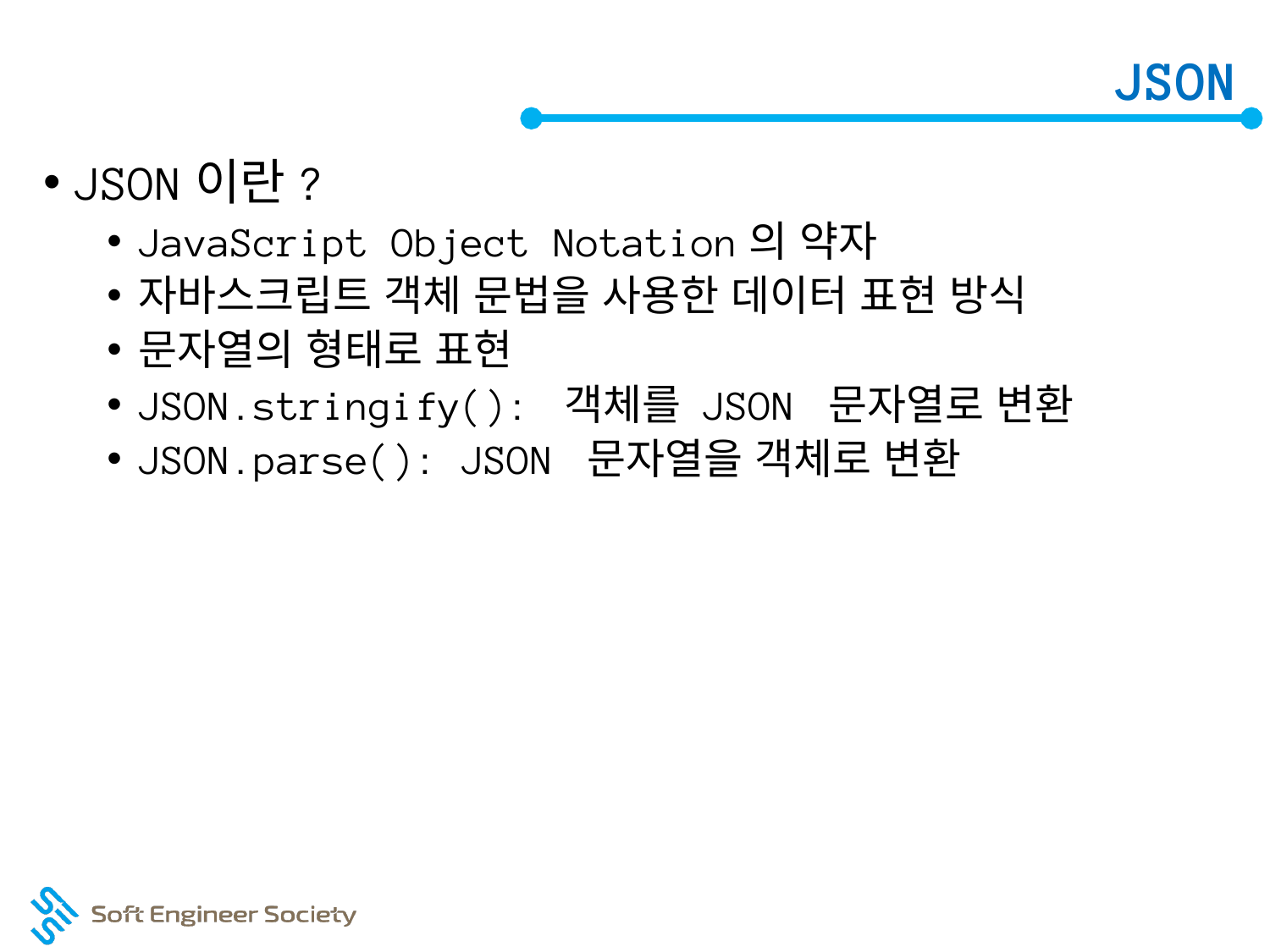

# JSON
JSON이란?
JavaScript Object Notation의 약자
자바스크립트 객체 문법을 사용한 데이터 표현 방식
문자열의 형태로 표현
JSON.stringify(): 객체를 JSON 문자열로 변환
JSON.parse(): JSON 문자열을 객체로 변환